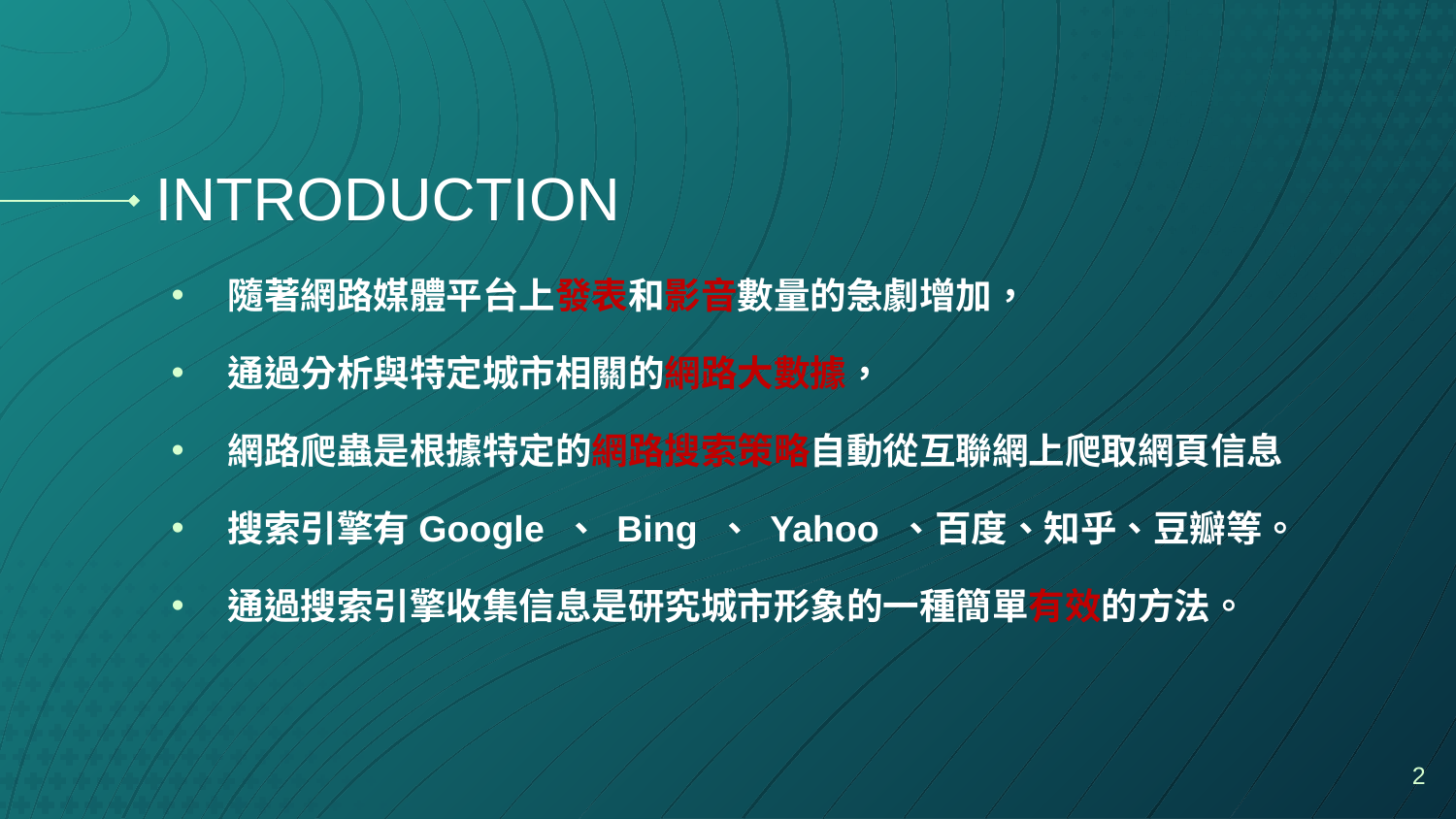

# INTRODUCTION
隨著網路媒體平台上發表和影音數量的急劇增加，
通過分析與特定城市相關的網路大數據，
網路爬蟲是根據特定的網路搜索策略自動從互聯網上爬取網頁信息
搜索引擎有Google 、 Bing 、 Yahoo 、百度、知乎、豆瓣等。
通過搜索引擎收集信息是研究城市形象的一種簡單有效的方法。
2